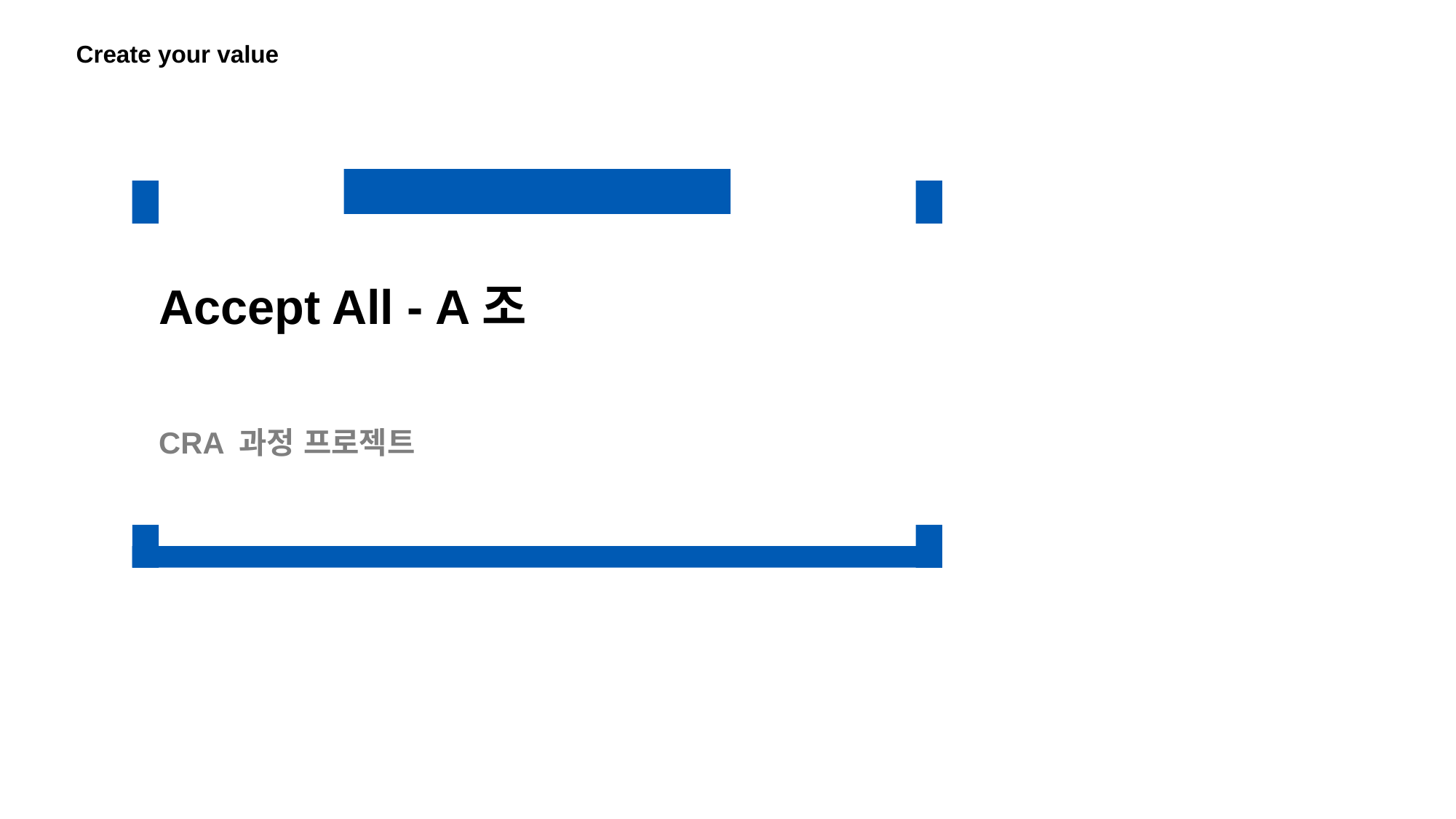

Accept All - A조
CRA 과정 프로젝트